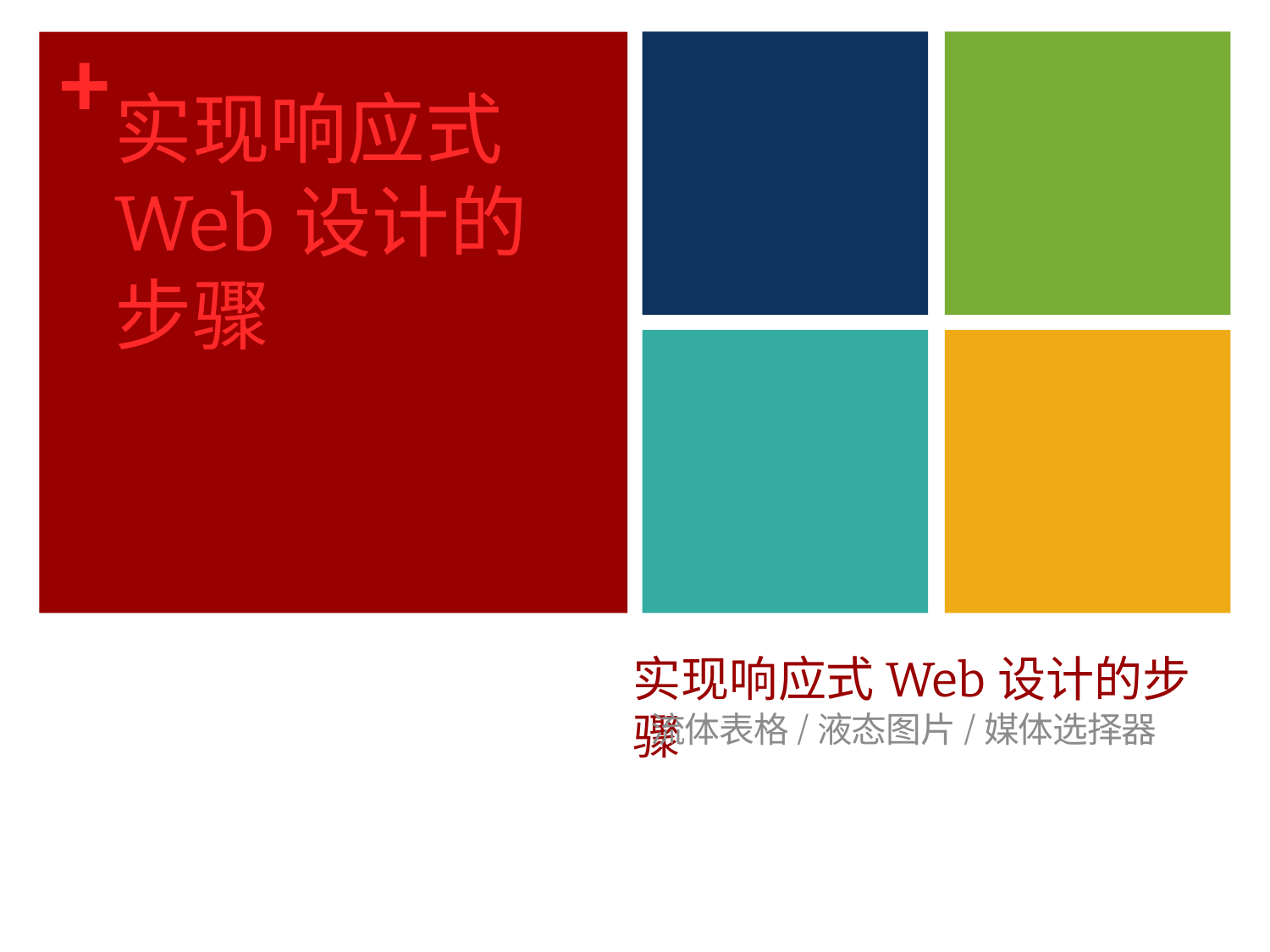

实现响应式Web设计的步骤
# 实现响应式Web设计的步骤
流体表格/液态图片/媒体选择器